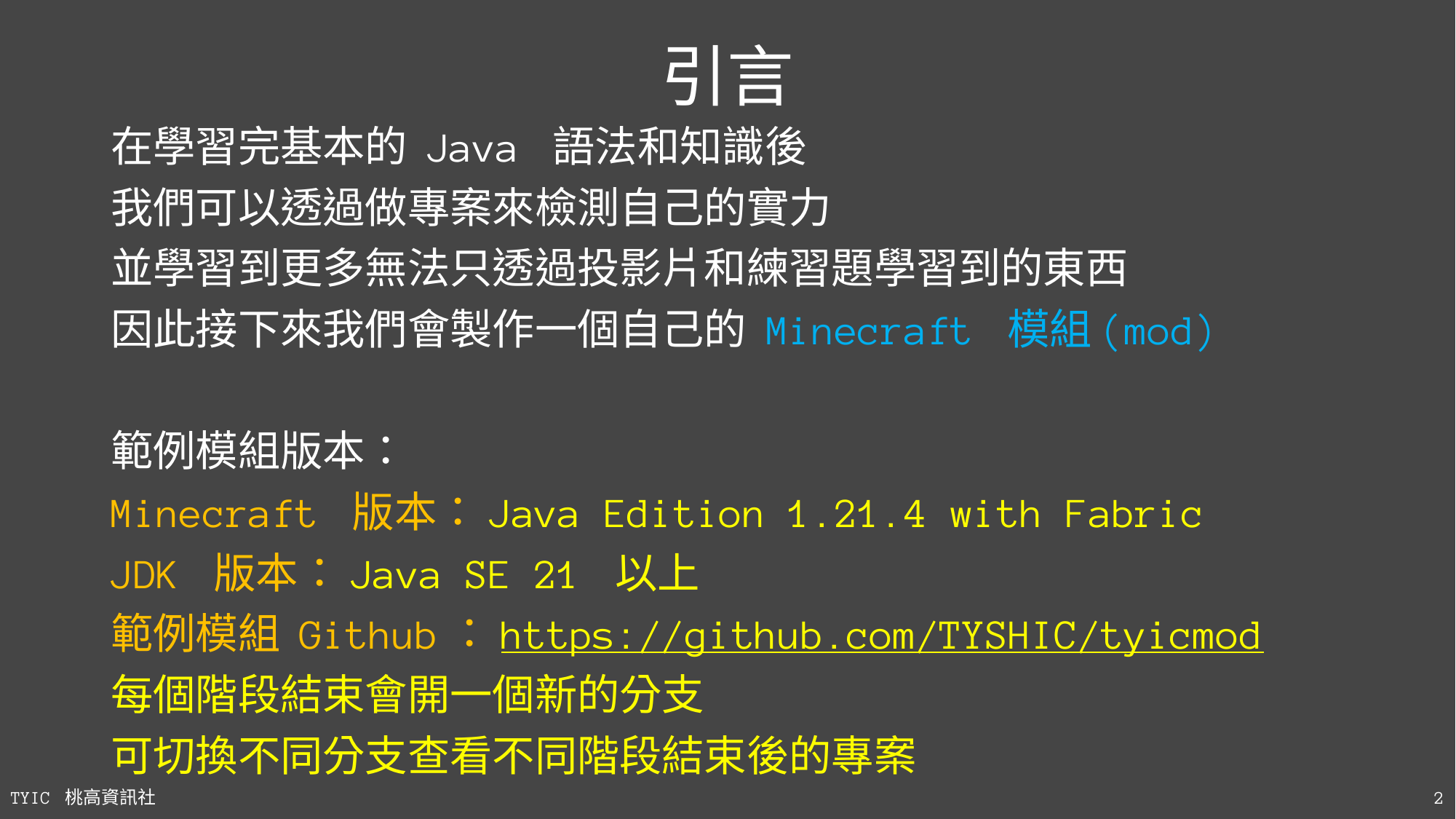

# 引言
在學習完基本的 Java 語法和知識後
我們可以透過做專案來檢測自己的實力
並學習到更多無法只透過投影片和練習題學習到的東西
因此接下來我們會製作一個自己的 Minecraft 模組(mod)

範例模組版本：
Minecraft 版本：Java Edition 1.21.4 with Fabric
JDK 版本：Java SE 21 以上
範例模組 Github：https://github.com/TYSHIC/tyicmod
每個階段結束會開一個新的分支
可切換不同分支查看不同階段結束後的專案